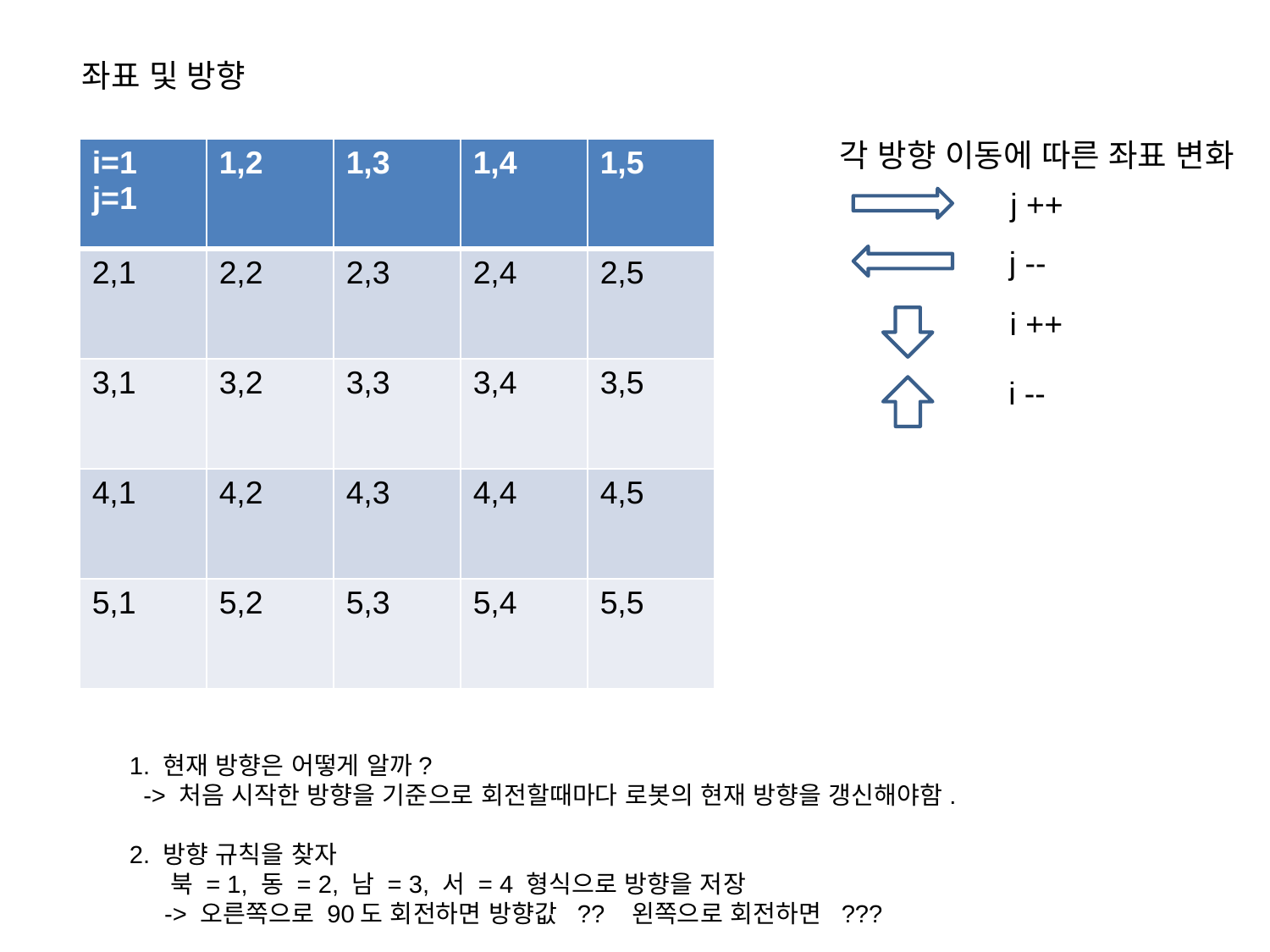

좌표 및 방향
각 방향 이동에 따른 좌표 변화
| i=1 j=1 | 1,2 | 1,3 | 1,4 | 1,5 |
| --- | --- | --- | --- | --- |
| 2,1 | 2,2 | 2,3 | 2,4 | 2,5 |
| 3,1 | 3,2 | 3,3 | 3,4 | 3,5 |
| 4,1 | 4,2 | 4,3 | 4,4 | 4,5 |
| 5,1 | 5,2 | 5,3 | 5,4 | 5,5 |
j ++

j --

i ++

i --

1. 현재 방향은 어떻게 알까?
  -> 처음 시작한 방향을 기준으로 회전할때마다 로봇의 현재 방향을 갱신해야함.

2. 방향 규칙을 찾자
     북 = 1, 동 = 2, 남 = 3, 서 = 4 형식으로 방향을 저장
     -> 오른쪽으로 90도 회전하면 방향값  ??   왼쪽으로 회전하면  ???